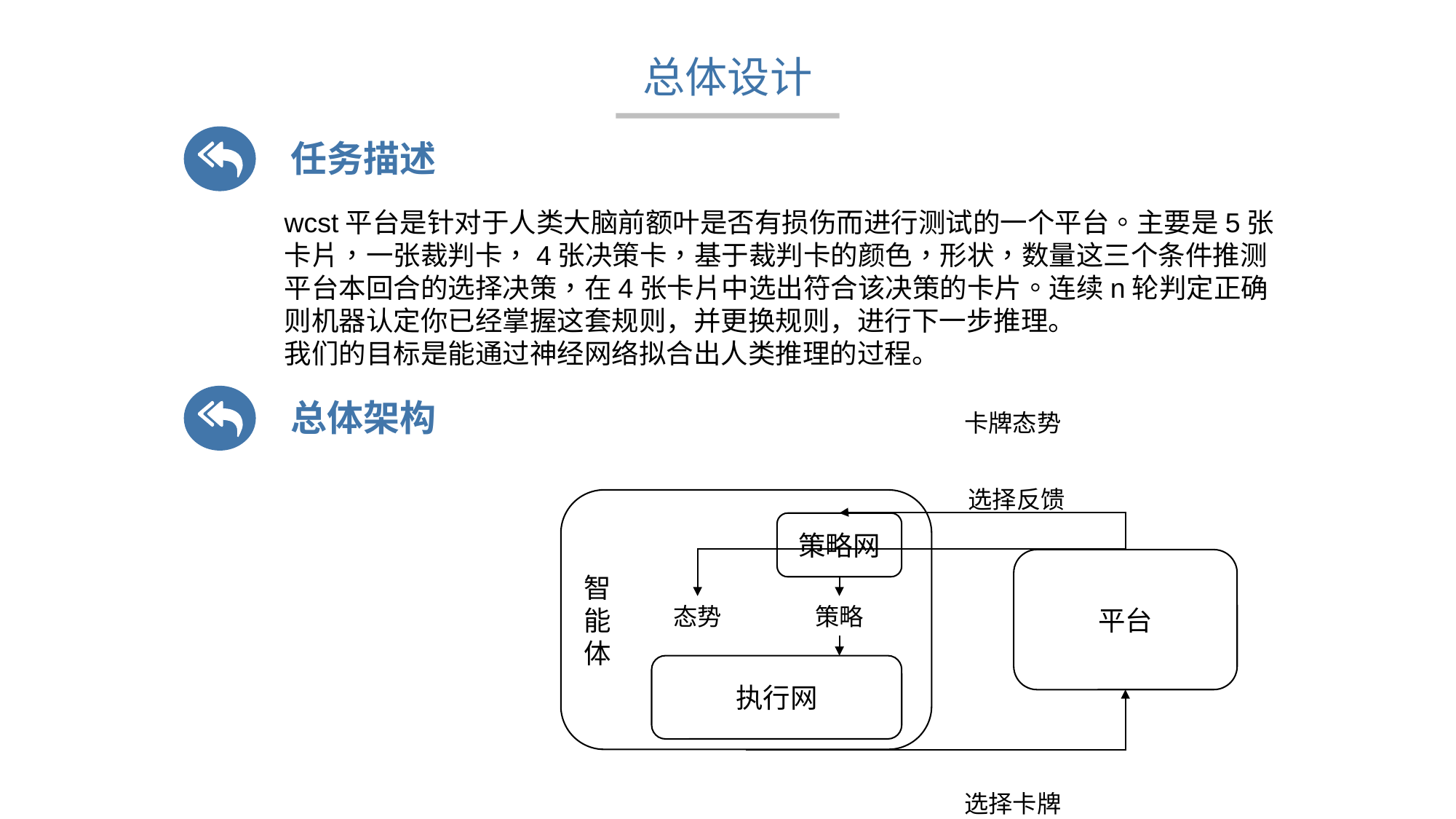

总体设计

任务描述
wcst平台是针对于人类大脑前额叶是否有损伤而进行测试的一个平台。主要是5张卡片，一张裁判卡，4张决策卡，基于裁判卡的颜色，形状，数量这三个条件推测平台本回合的选择决策，在4张卡片中选出符合该决策的卡片。连续n轮判定正确则机器认定你已经掌握这套规则，并更换规则，进行下一步推理。
我们的目标是能通过神经网络拟合出人类推理的过程。

卡牌态势
总体架构
选择反馈
智
能
体
策略网
平台
态势
策略
执行网
选择卡牌